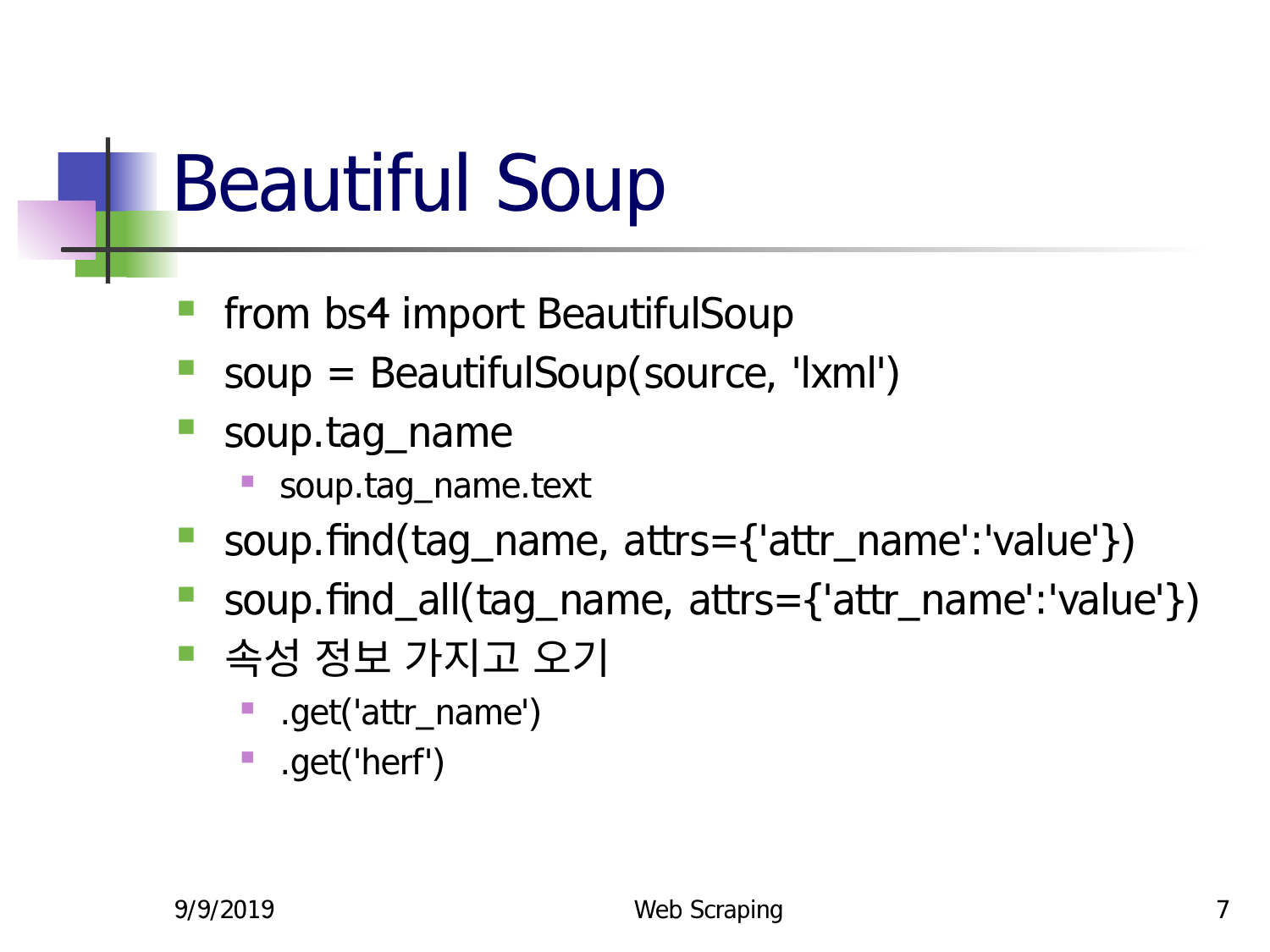

# Beautiful Soup
from bs4 import BeautifulSoup
soup = BeautifulSoup(source, 'lxml')
soup.tag_name
soup.tag_name.text
soup.find(tag_name, attrs={'attr_name':'value'})
soup.find_all(tag_name, attrs={'attr_name':'value'})
속성 정보 가지고 오기
.get('attr_name')
.get('herf')

9/9/2019
Web Scraping
7